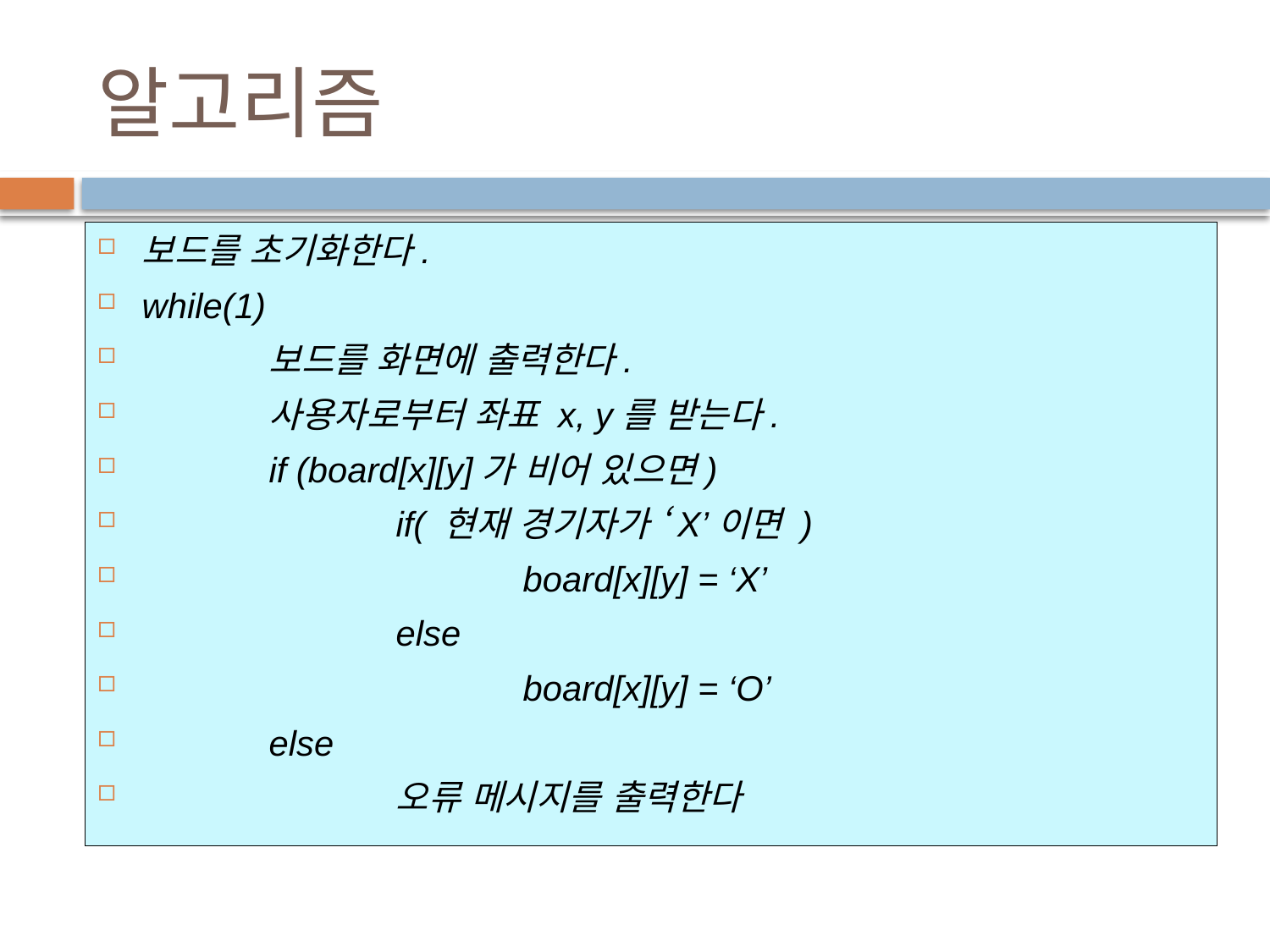

# 알고리즘
보드를 초기화한다.
while(1)
	보드를 화면에 출력한다.
	사용자로부터 좌표 x, y를 받는다.
	if (board[x][y]가 비어 있으면)
		if( 현재 경기자가 ‘X’이면 )
			board[x][y] = ‘X’
		else
			board[x][y] = ‘O’
	else
		오류 메시지를 출력한다